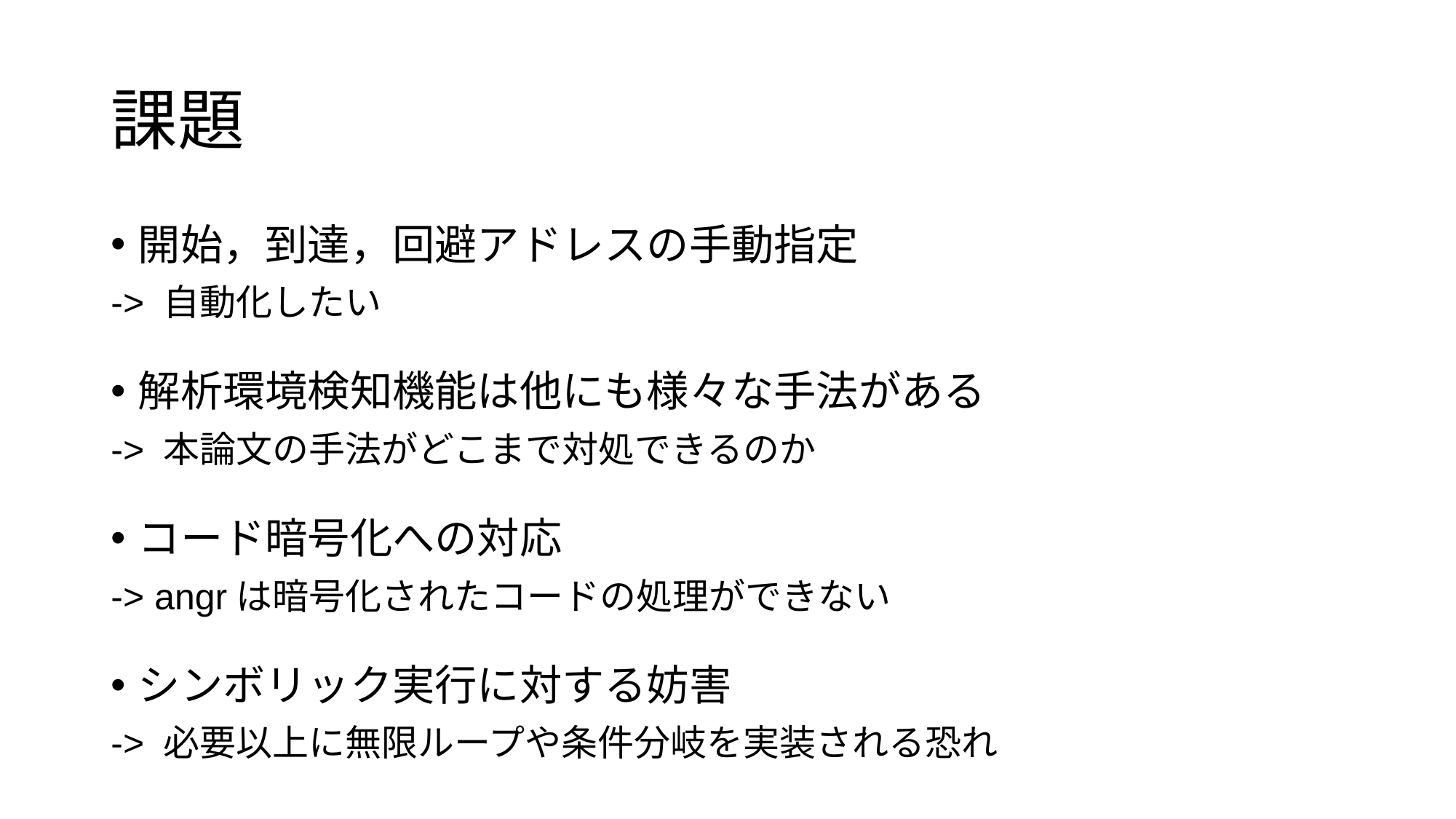

# 課題
開始，到達，回避アドレスの手動指定
-> 自動化したい

解析環境検知機能は他にも様々な手法がある
-> 本論文の手法がどこまで対処できるのか

コード暗号化への対応
-> angrは暗号化されたコードの処理ができない

シンボリック実行に対する妨害
-> 必要以上に無限ループや条件分岐を実装される恐れ